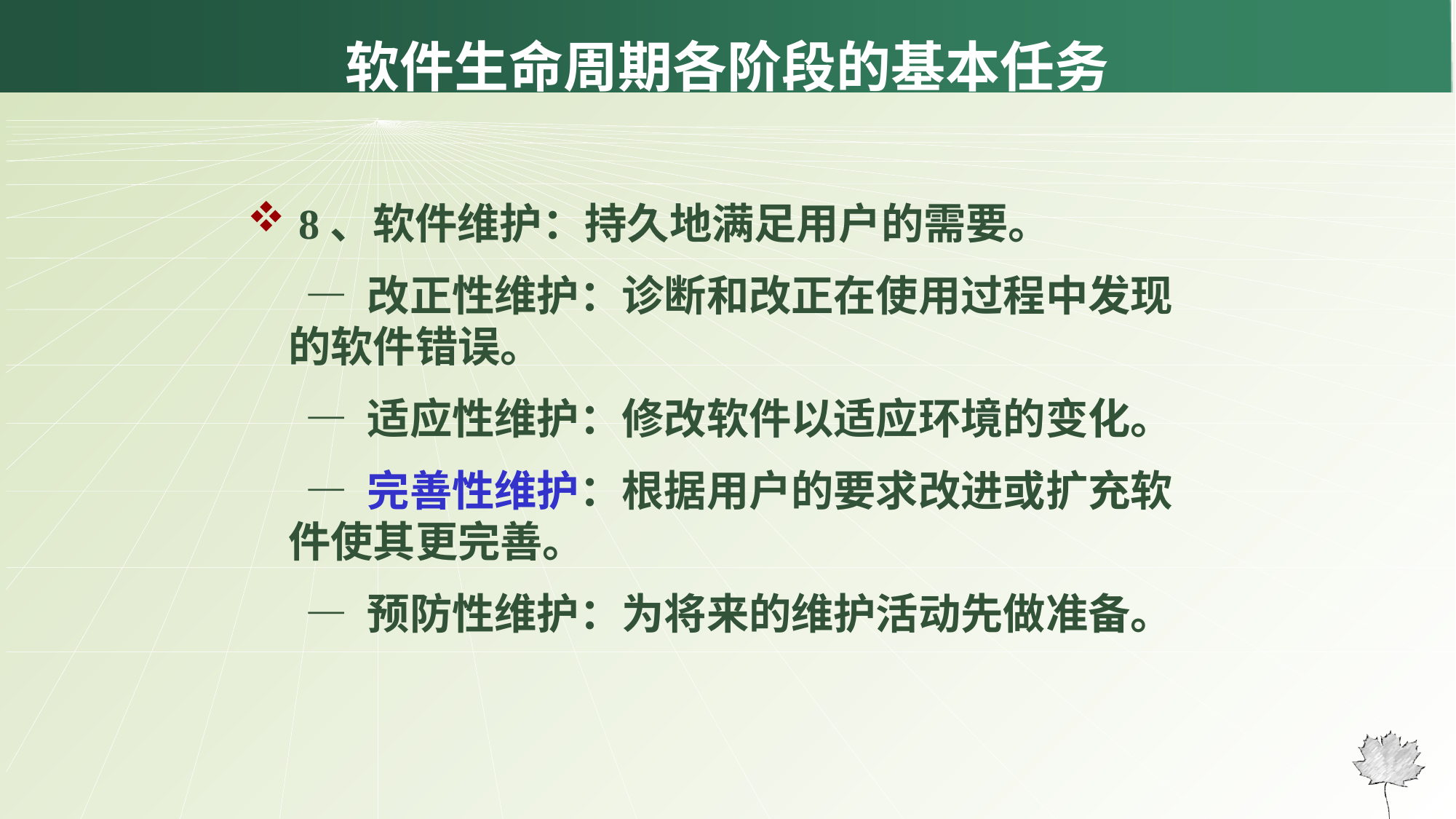

# 软件生命周期各阶段的基本任务
 8、软件维护：持久地满足用户的需要。
      — 改正性维护：诊断和改正在使用过程中发现的软件错误。
      — 适应性维护：修改软件以适应环境的变化。
      — 完善性维护：根据用户的要求改进或扩充软件使其更完善。
      — 预防性维护：为将来的维护活动先做准备。